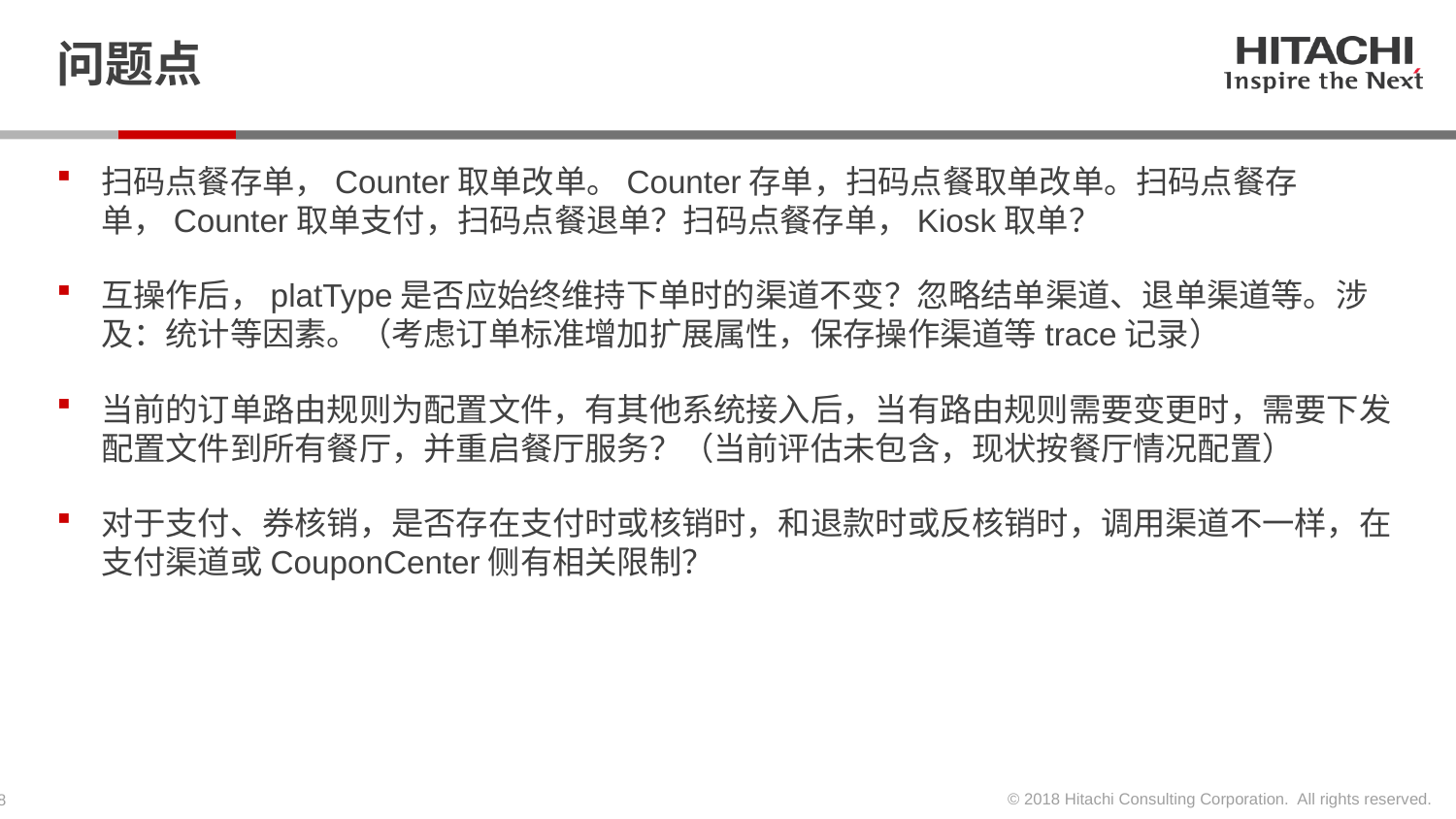

# 问题点
扫码点餐存单，Counter取单改单。Counter存单，扫码点餐取单改单。扫码点餐存单，Counter取单支付，扫码点餐退单？扫码点餐存单，Kiosk取单？
互操作后，platType是否应始终维持下单时的渠道不变？忽略结单渠道、退单渠道等。涉及：统计等因素。（考虑订单标准增加扩展属性，保存操作渠道等trace记录）
当前的订单路由规则为配置文件，有其他系统接入后，当有路由规则需要变更时，需要下发配置文件到所有餐厅，并重启餐厅服务？（当前评估未包含，现状按餐厅情况配置）
对于支付、券核销，是否存在支付时或核销时，和退款时或反核销时，调用渠道不一样，在支付渠道或CouponCenter侧有相关限制？